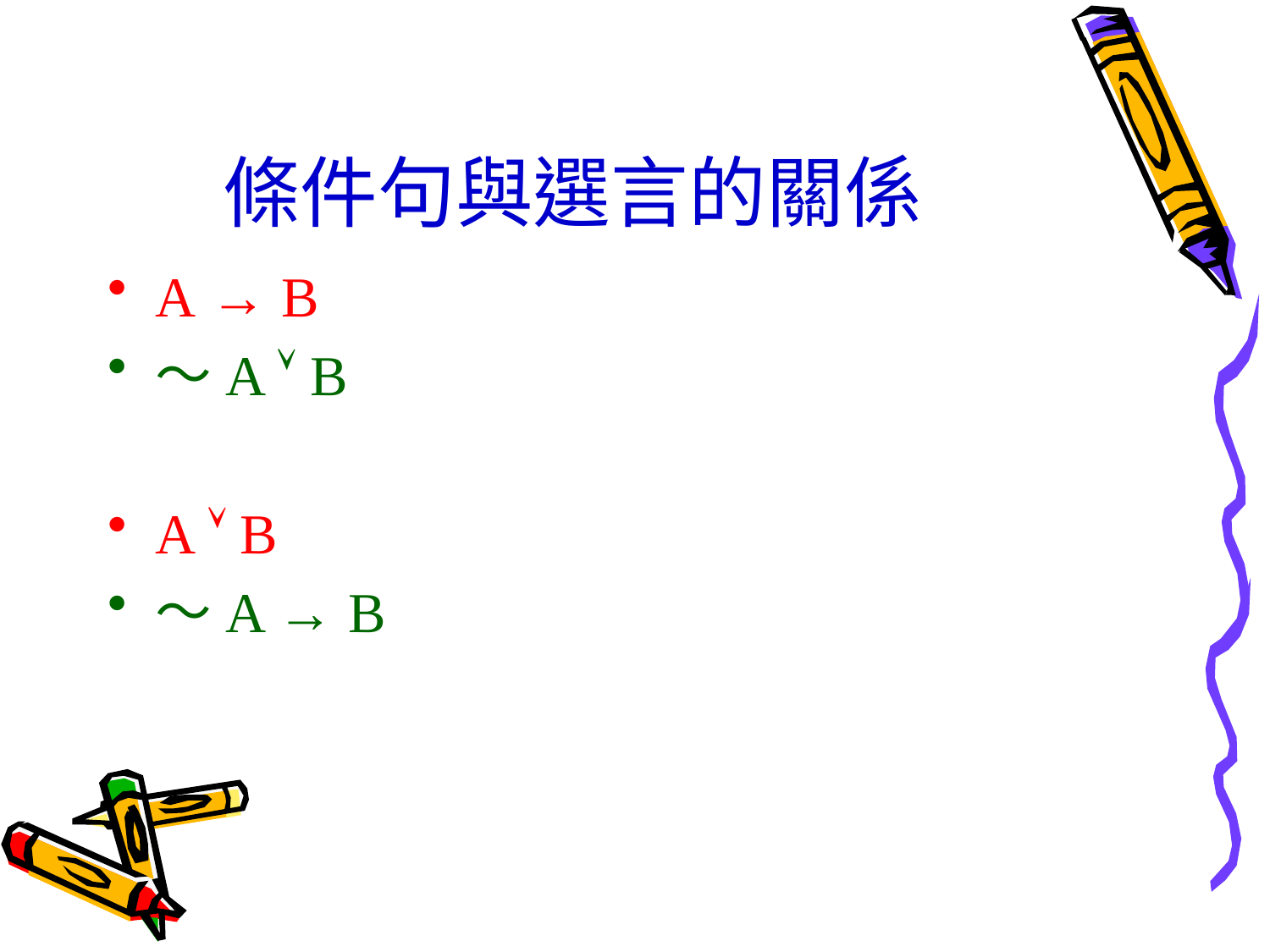

# 條件句與選言的關係
A → B
～A ∨ B

A ∨ B
～A → B